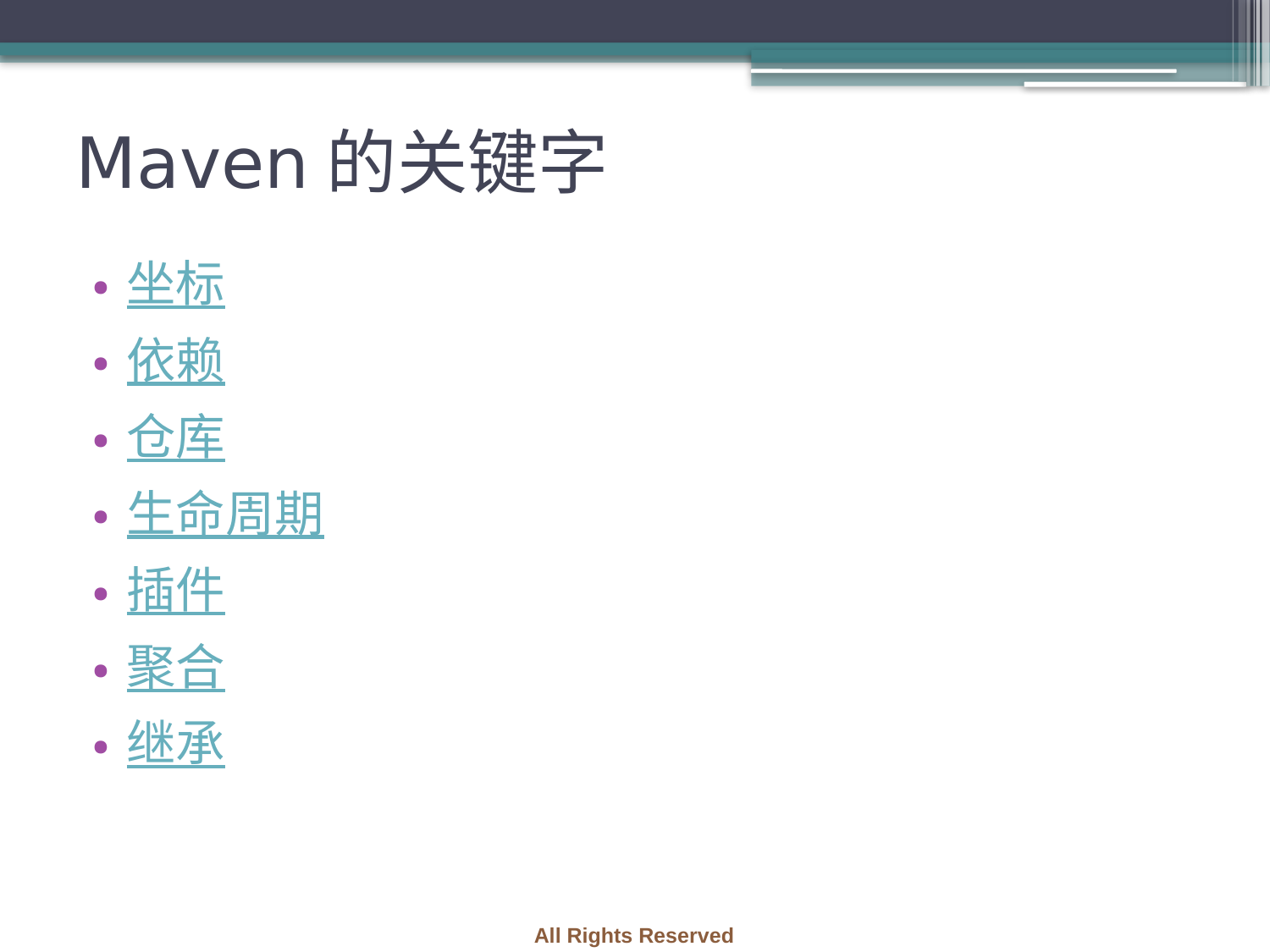

# Maven的关键字
坐标
依赖
仓库
生命周期
插件
聚合
继承